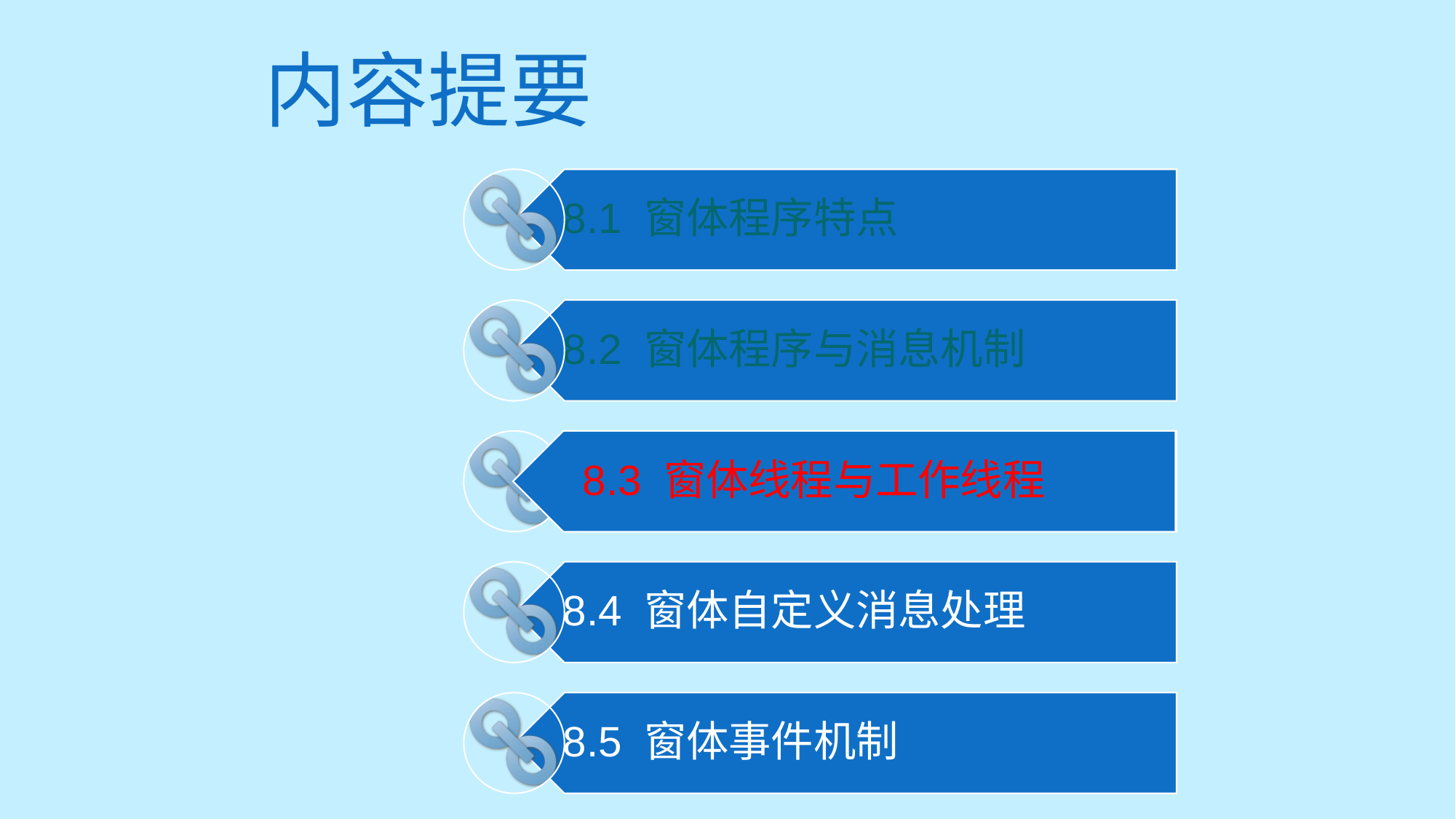

# 内容提要
8.1 窗体程序特点
8.2 窗体程序与消息机制
8.3 窗体线程与工作线程
8.4 窗体自定义消息处理
8.5 窗体事件机制

8.3 窗体线程与工作线程